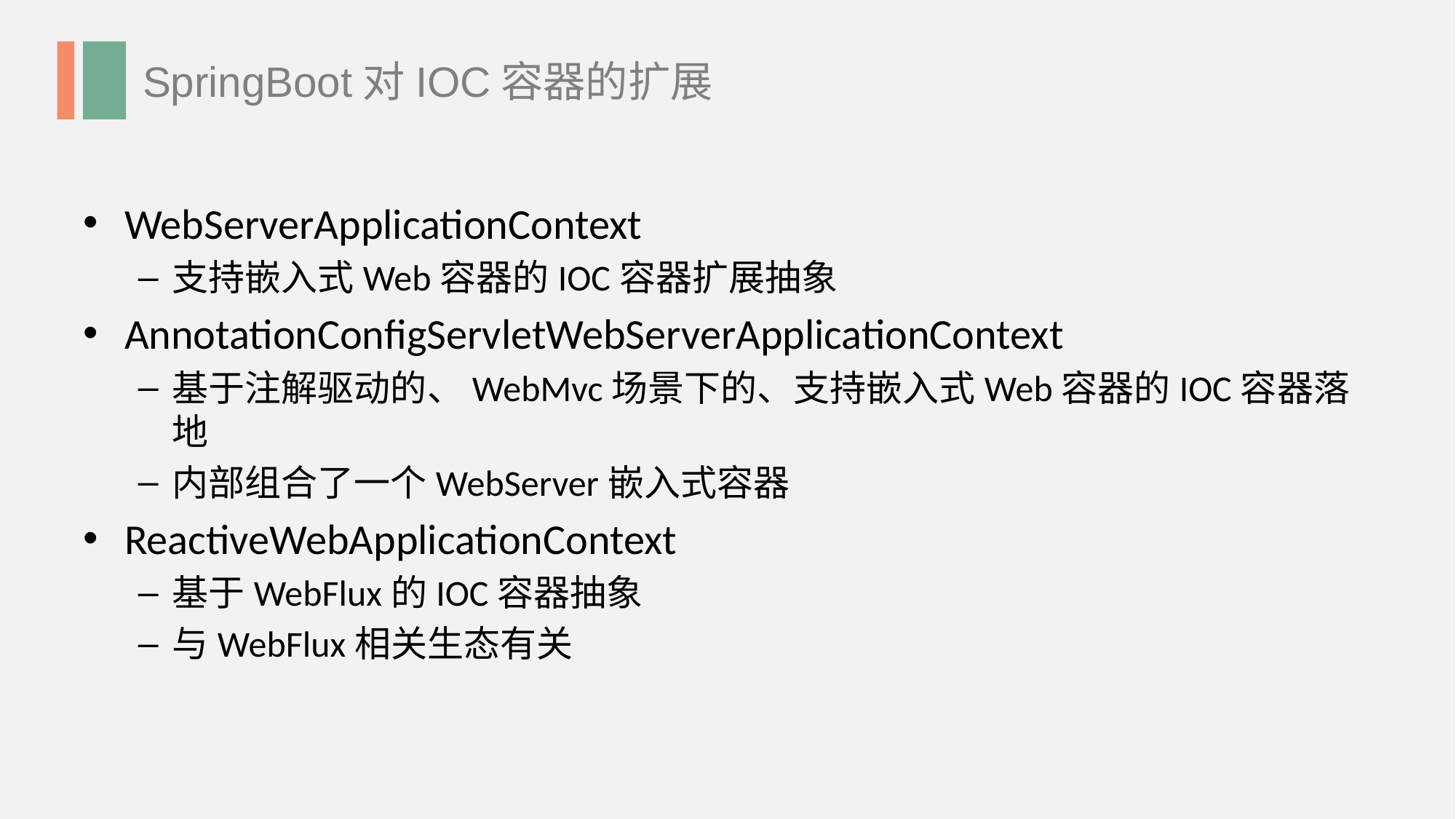

SpringBoot对IOC容器的扩展
WebServerApplicationContext
支持嵌入式Web容器的IOC容器扩展抽象
AnnotationConfigServletWebServerApplicationContext
基于注解驱动的、WebMvc场景下的、支持嵌入式Web容器的IOC容器落地
内部组合了一个WebServer嵌入式容器
ReactiveWebApplicationContext
基于WebFlux的IOC容器抽象
与WebFlux相关生态有关